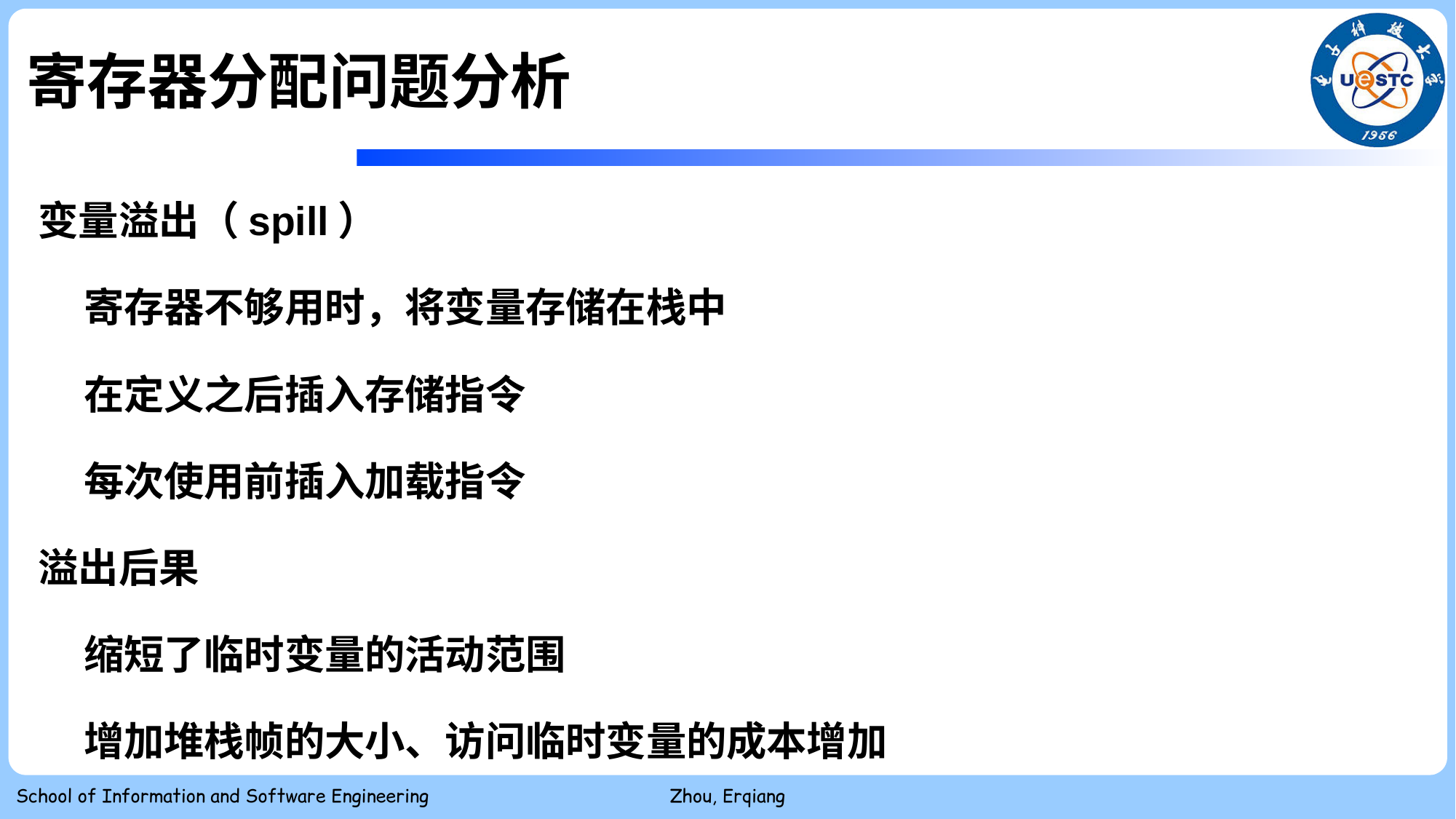

# 寄存器分配问题分析
变量溢出（spill）
    寄存器不够用时，将变量存储在栈中
    在定义之后插入存储指令
    每次使用前插入加载指令
溢出后果
    缩短了临时变量的活动范围
    增加堆栈帧的大小、访问临时变量的成本增加
School of Information and Software Engineering
Zhou, Erqiang
21